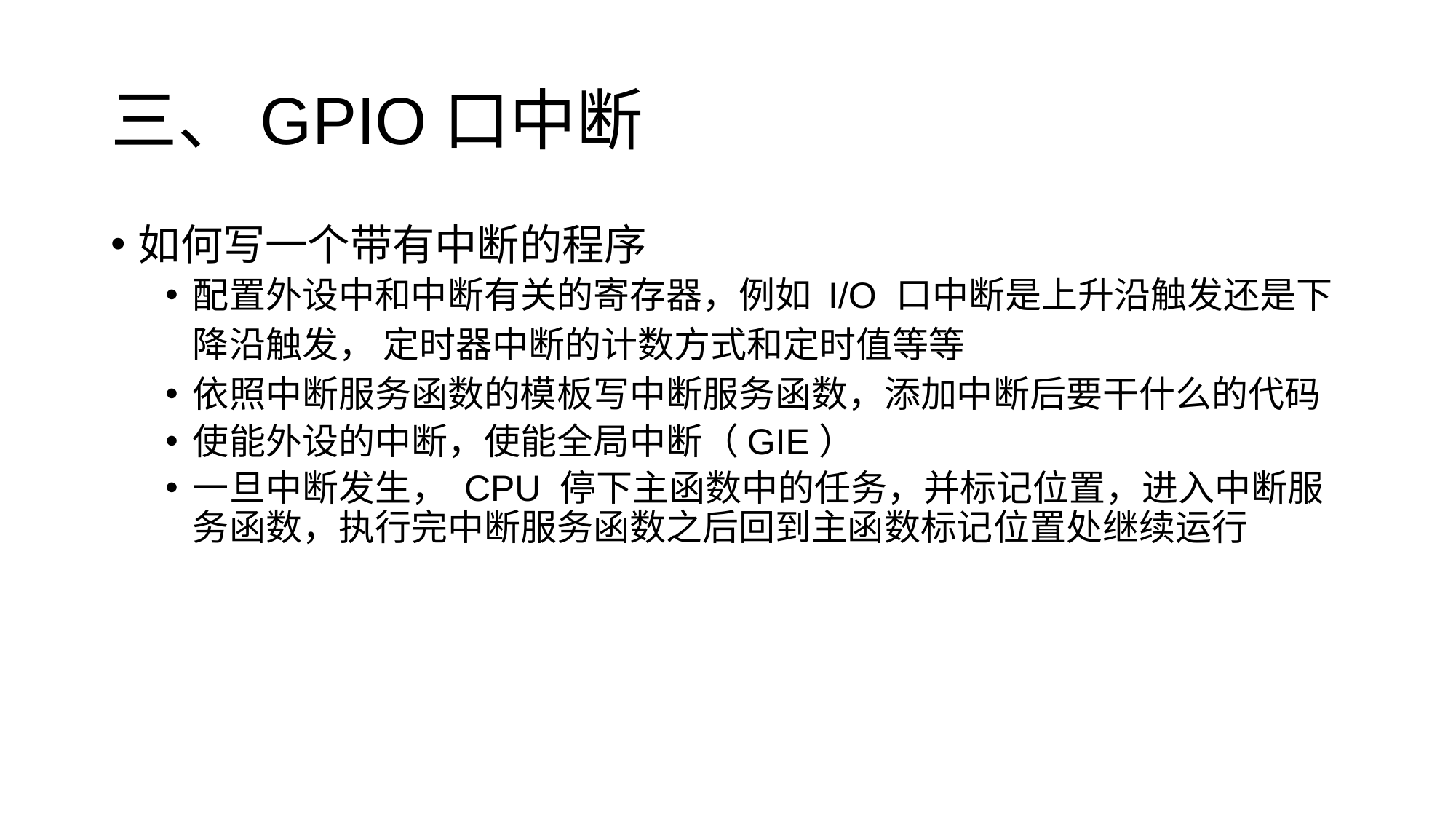

# 三、GPIO口中断
如何写一个带有中断的程序
配置外设中和中断有关的寄存器，例如 I/O 口中断是上升沿触发还是下降沿触发， 定时器中断的计数方式和定时值等等
依照中断服务函数的模板写中断服务函数，添加中断后要干什么的代码
使能外设的中断，使能全局中断（GIE）
一旦中断发生， CPU 停下主函数中的任务，并标记位置，进入中断服务函数，执行完中断服务函数之后回到主函数标记位置处继续运行